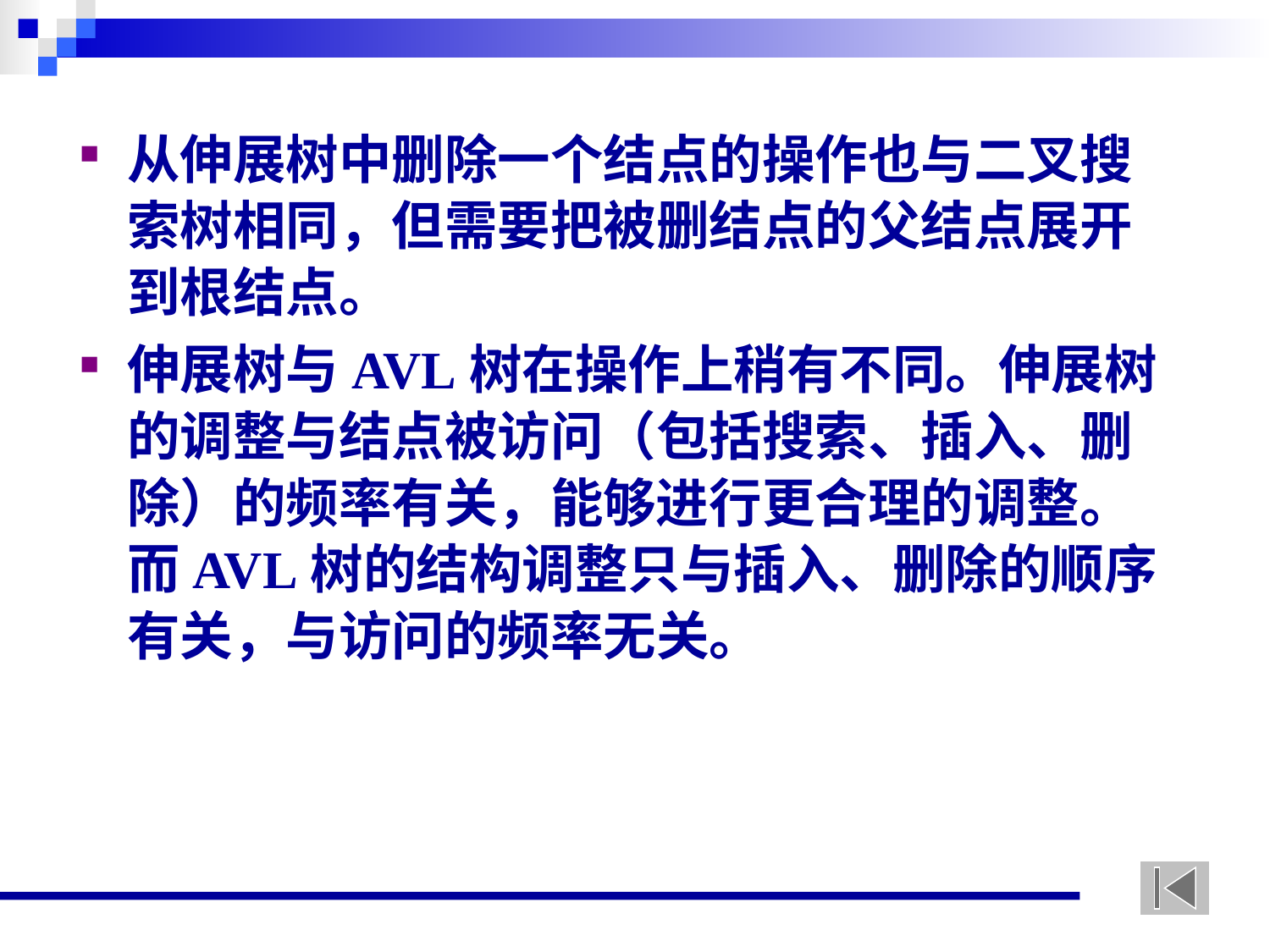

从伸展树中删除一个结点的操作也与二叉搜索树相同，但需要把被删结点的父结点展开到根结点。
伸展树与AVL树在操作上稍有不同。伸展树的调整与结点被访问（包括搜索、插入、删除）的频率有关，能够进行更合理的调整。而AVL树的结构调整只与插入、删除的顺序有关，与访问的频率无关。
127